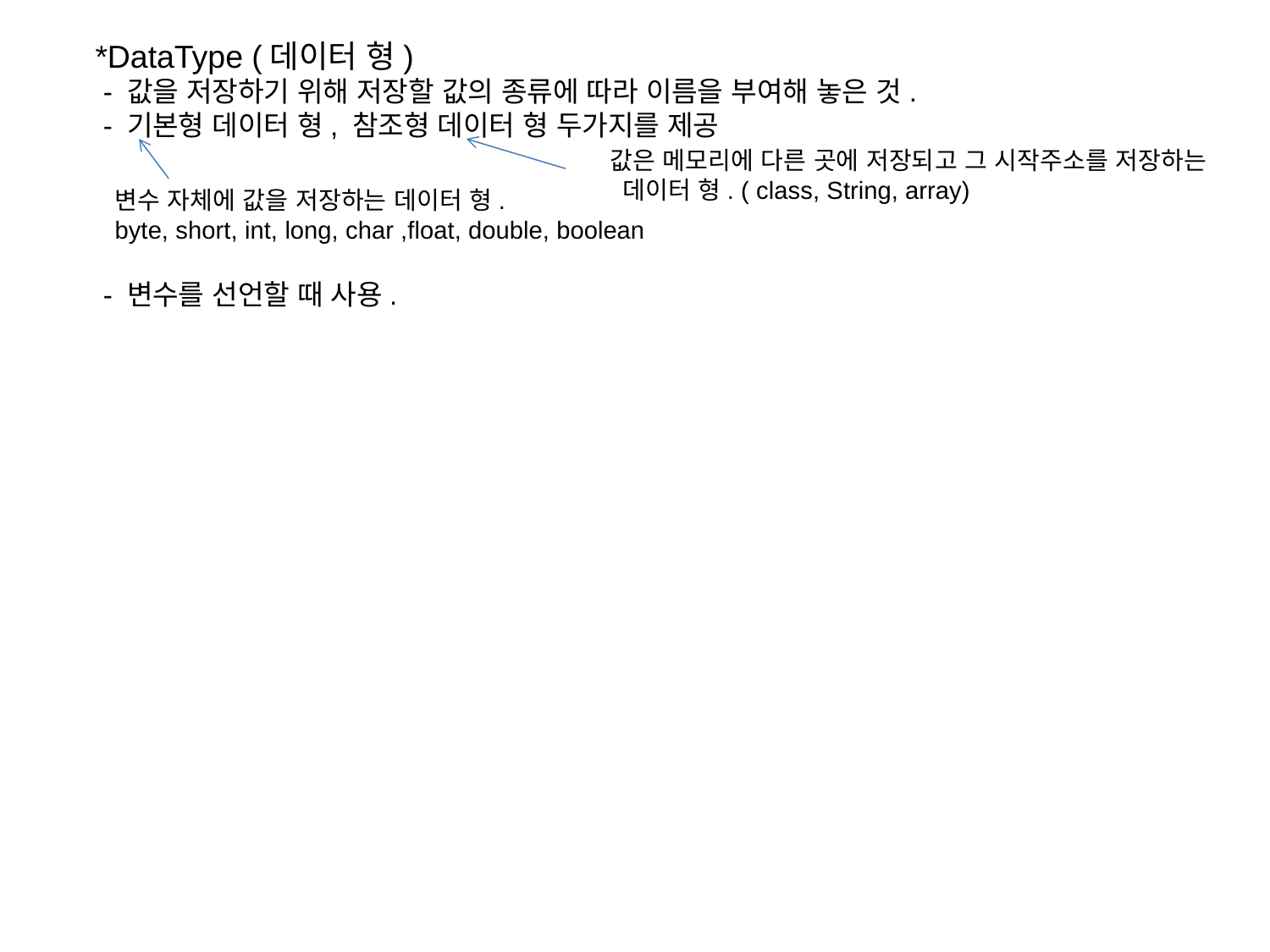

*DataType (데이터 형)
 - 값을 저장하기 위해 저장할 값의 종류에 따라 이름을 부여해 놓은 것.
 - 기본형 데이터 형, 참조형 데이터 형 두가지를 제공

 - 변수를 선언할 때 사용.
값은 메모리에 다른 곳에 저장되고 그 시작주소를 저장하는
 데이터 형. ( class, String, array)
변수 자체에 값을 저장하는 데이터 형.
byte, short, int, long, char ,float, double, boolean